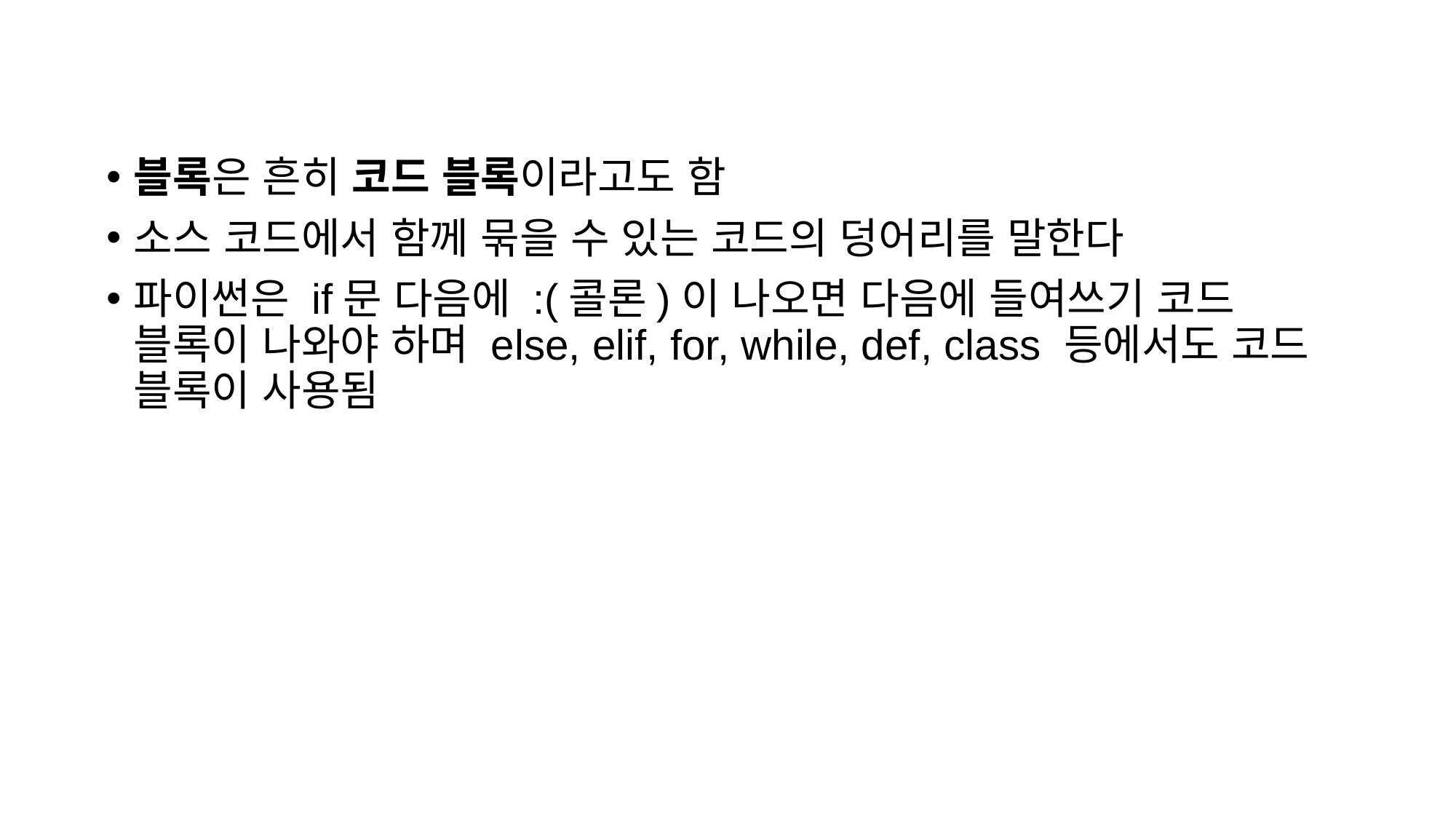

블록은 흔히 코드 블록이라고도 함
소스 코드에서 함께 묶을 수 있는 코드의 덩어리를 말한다
파이썬은 if문 다음에 :(콜론)이 나오면 다음에 들여쓰기 코드 블록이 나와야 하며 else, elif, for, while, def, class 등에서도 코드 블록이 사용됨